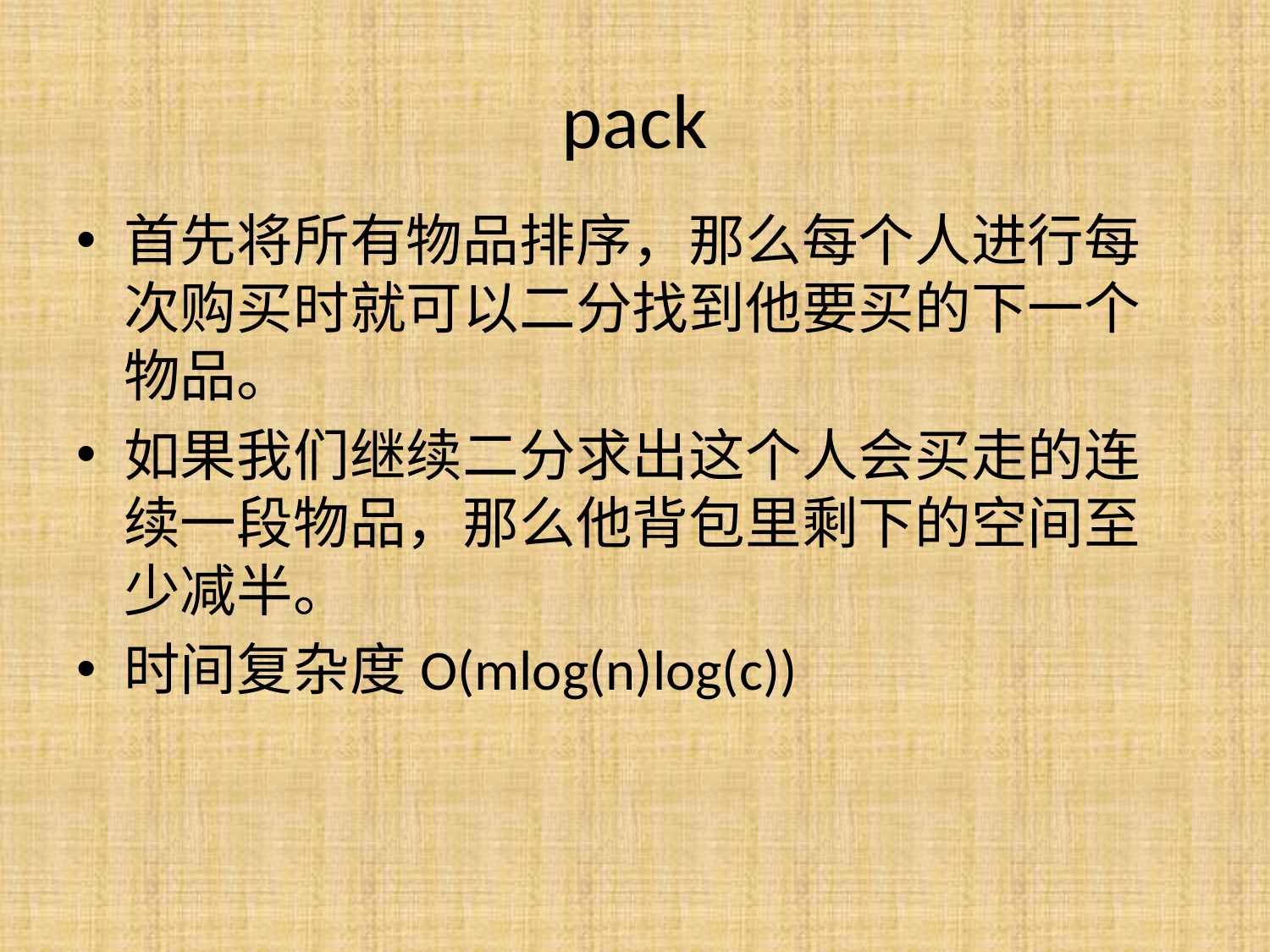

# pack
首先将所有物品排序，那么每个人进行每次购买时就可以二分找到他要买的下一个物品。
如果我们继续二分求出这个人会买走的连续一段物品，那么他背包里剩下的空间至少减半。
时间复杂度O(mlog(n)log(c))